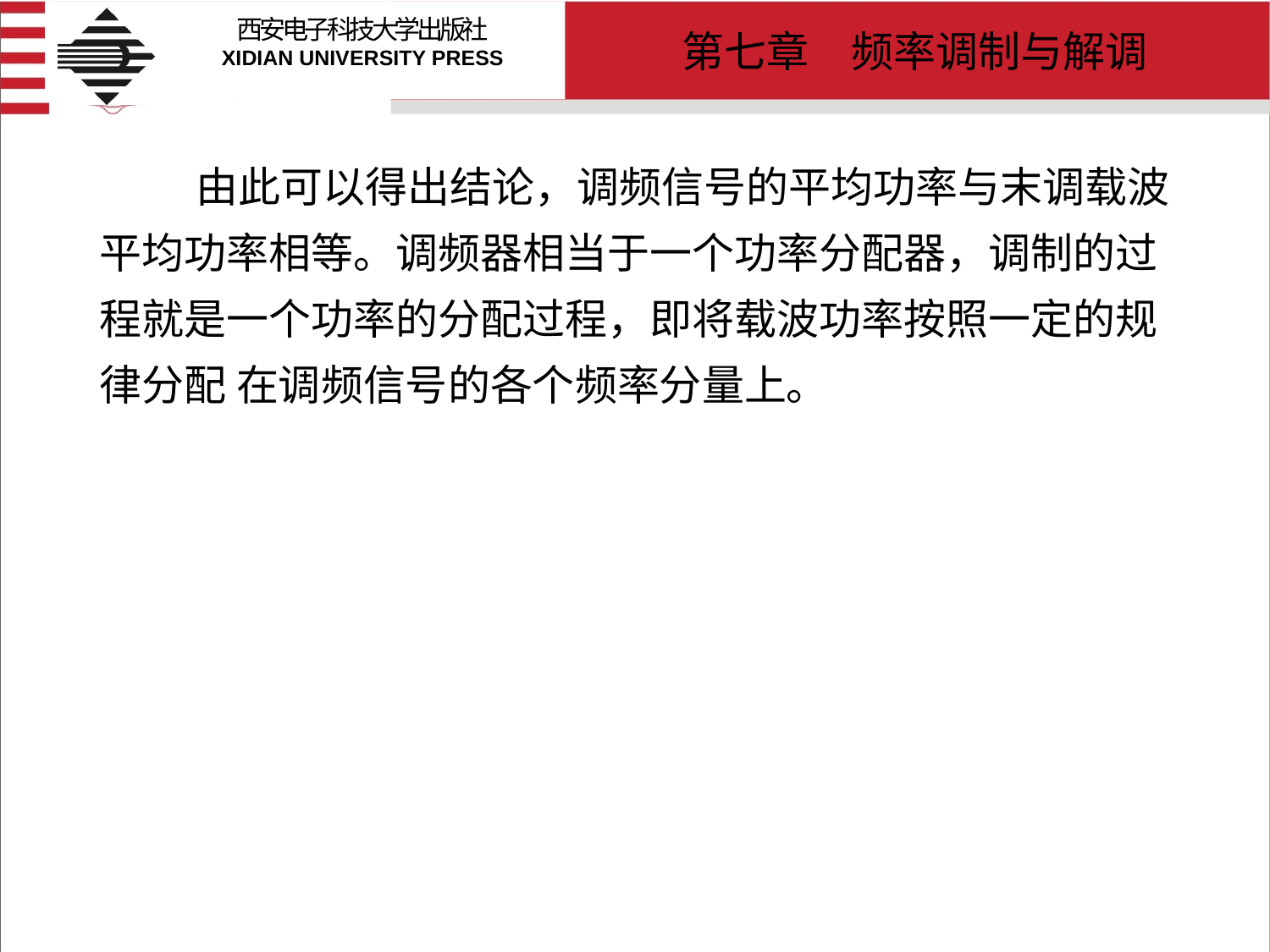

# 由此可以得出结论，调频信号的平均功率与末调载波平均功率相等。调频器相当于一个功率分配器，调制的过程就是一个功率的分配过程，即将载波功率按照一定的规律分配 在调频信号的各个频率分量上。